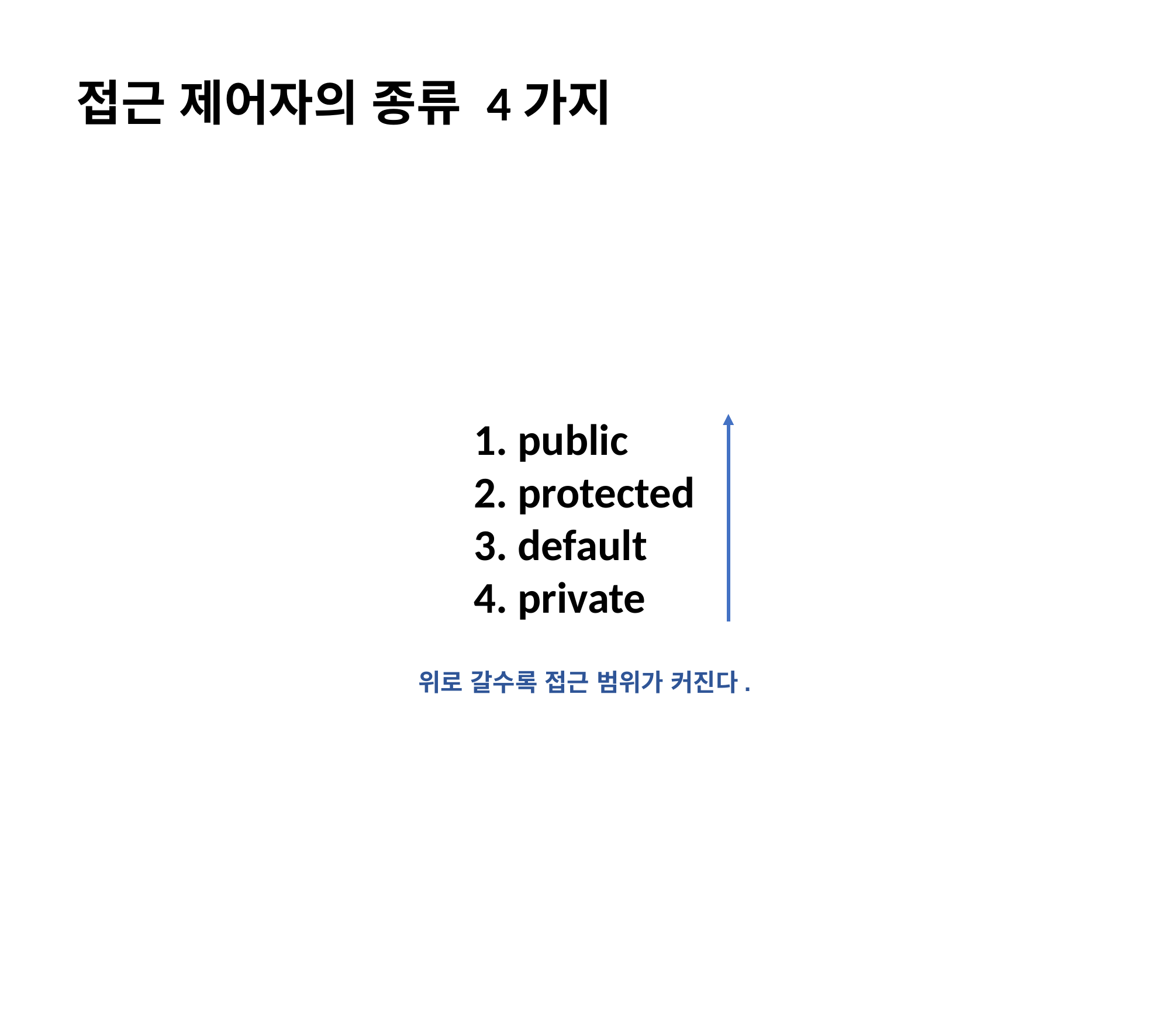

접근 제어자의 종류 4가지
public
protected
default
private
위로 갈수록 접근 범위가 커진다.